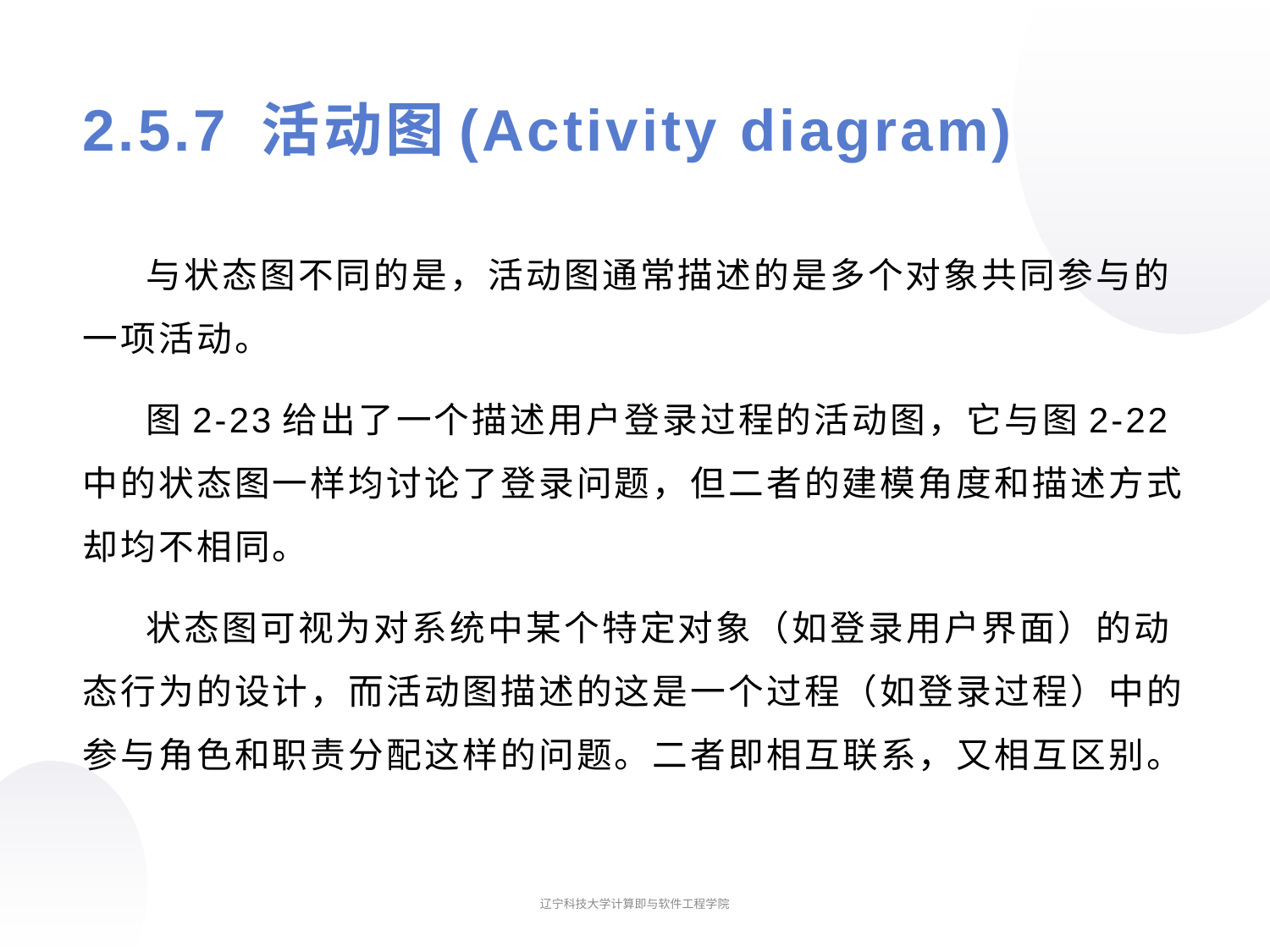

# 2.5.7 活动图(Activity diagram)
与状态图不同的是，活动图通常描述的是多个对象共同参与的一项活动。
图2-23给出了一个描述用户登录过程的活动图，它与图2-22中的状态图一样均讨论了登录问题，但二者的建模角度和描述方式却均不相同。
状态图可视为对系统中某个特定对象（如登录用户界面）的动态行为的设计，而活动图描述的这是一个过程（如登录过程）中的参与角色和职责分配这样的问题。二者即相互联系，又相互区别。

辽宁科技大学计算即与软件工程学院
89